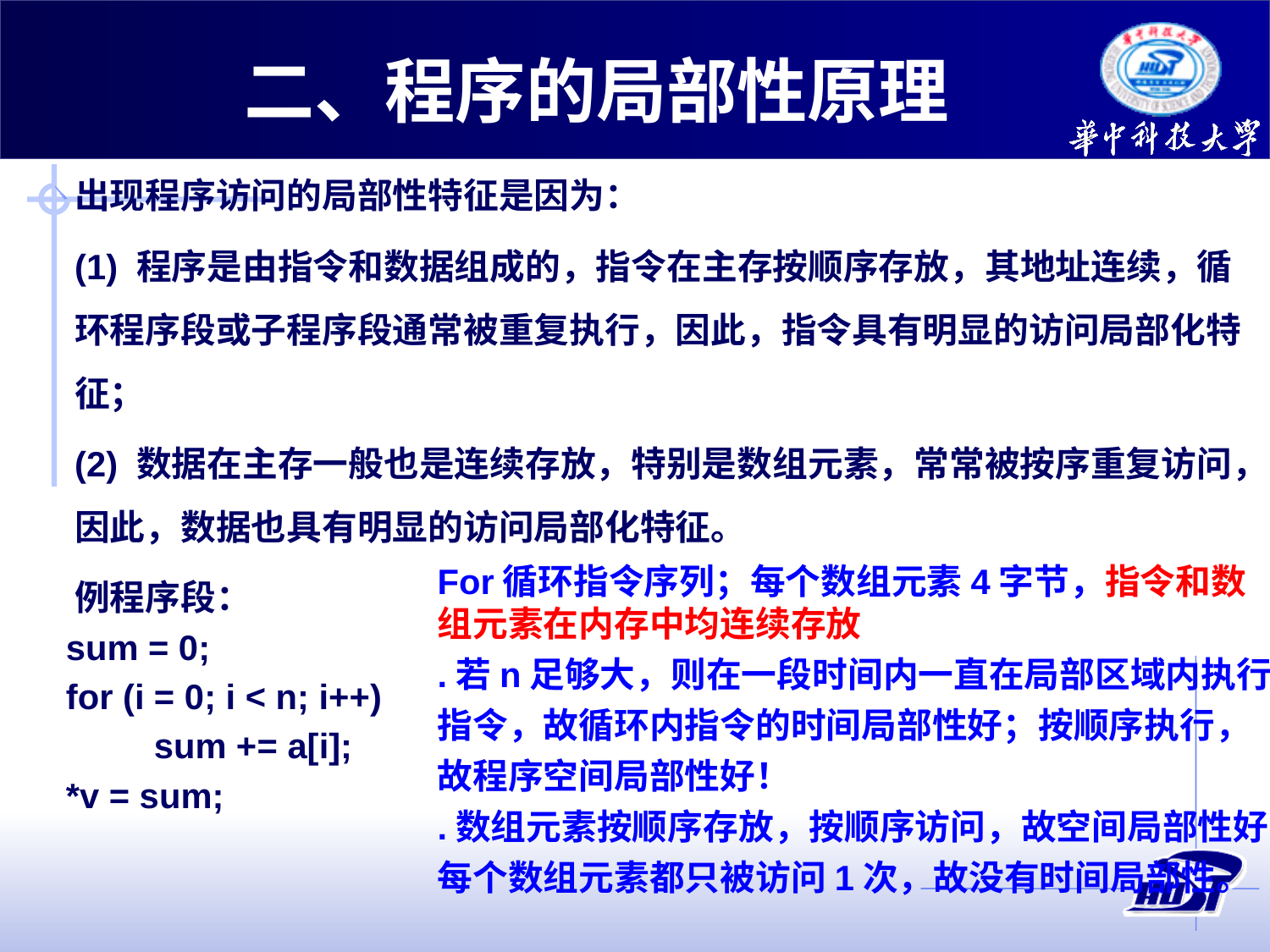

二、程序的局部性原理
出现程序访问的局部性特征是因为：
(1) 程序是由指令和数据组成的，指令在主存按顺序存放，其地址连续，循环程序段或子程序段通常被重复执行，因此，指令具有明显的访问局部化特征；
(2) 数据在主存一般也是连续存放，特别是数组元素，常常被按序重复访问，因此，数据也具有明显的访问局部化特征。
例程序段：
    sum = 0;
    for (i = 0; i < n; i++)
	sum += a[i];
    *v = sum;

For循环指令序列；每个数组元素4字节，指令和数组元素在内存中均连续存放
.若n足够大，则在一段时间内一直在局部区域内执行指令，故循环内指令的时间局部性好；按顺序执行，故程序空间局部性好！
.数组元素按顺序存放，按顺序访问，故空间局部性好；
每个数组元素都只被访问1次，故没有时间局部性。